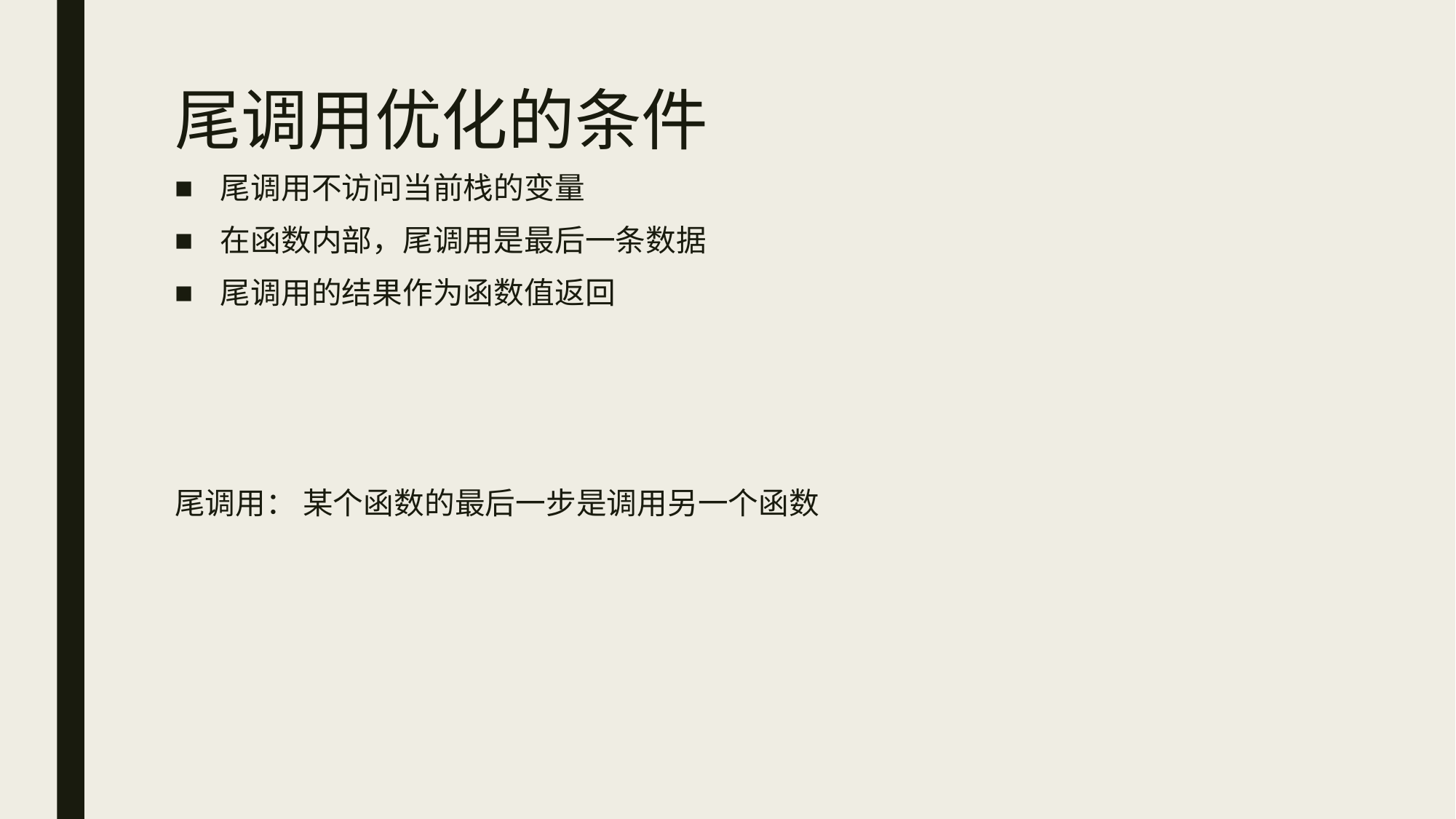

# 尾调用优化的条件
尾调用不访问当前栈的变量
在函数内部，尾调用是最后一条数据
尾调用的结果作为函数值返回

尾调用： 某个函数的最后一步是调用另一个函数